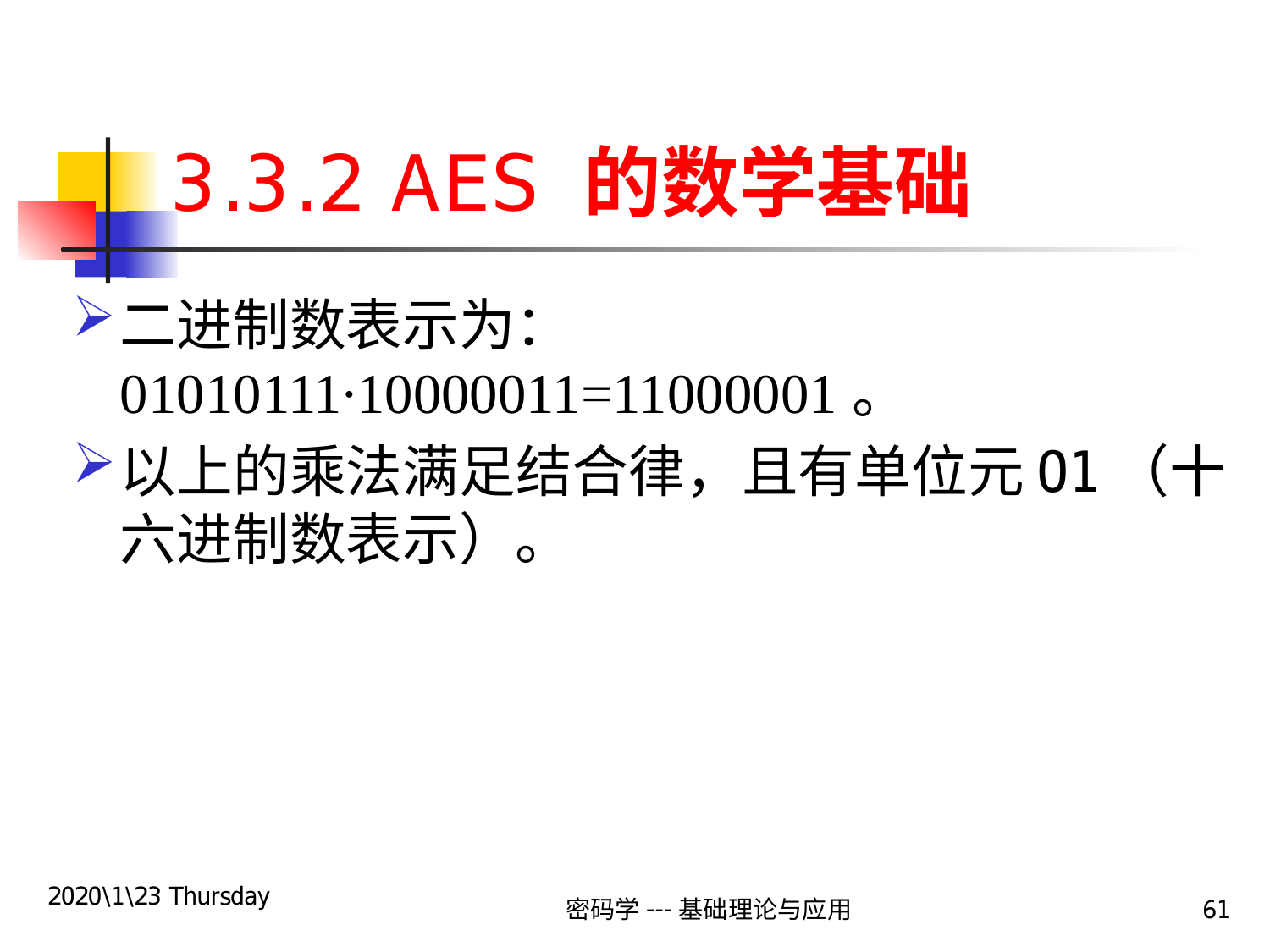

# 3.3.2 AES 的数学基础
二进制数表示为：01010111∙10000011=11000001。
以上的乘法满足结合律，且有单位元01（十六进制数表示）。

2020\1\23 Thursday
密码学---基础理论与应用
61